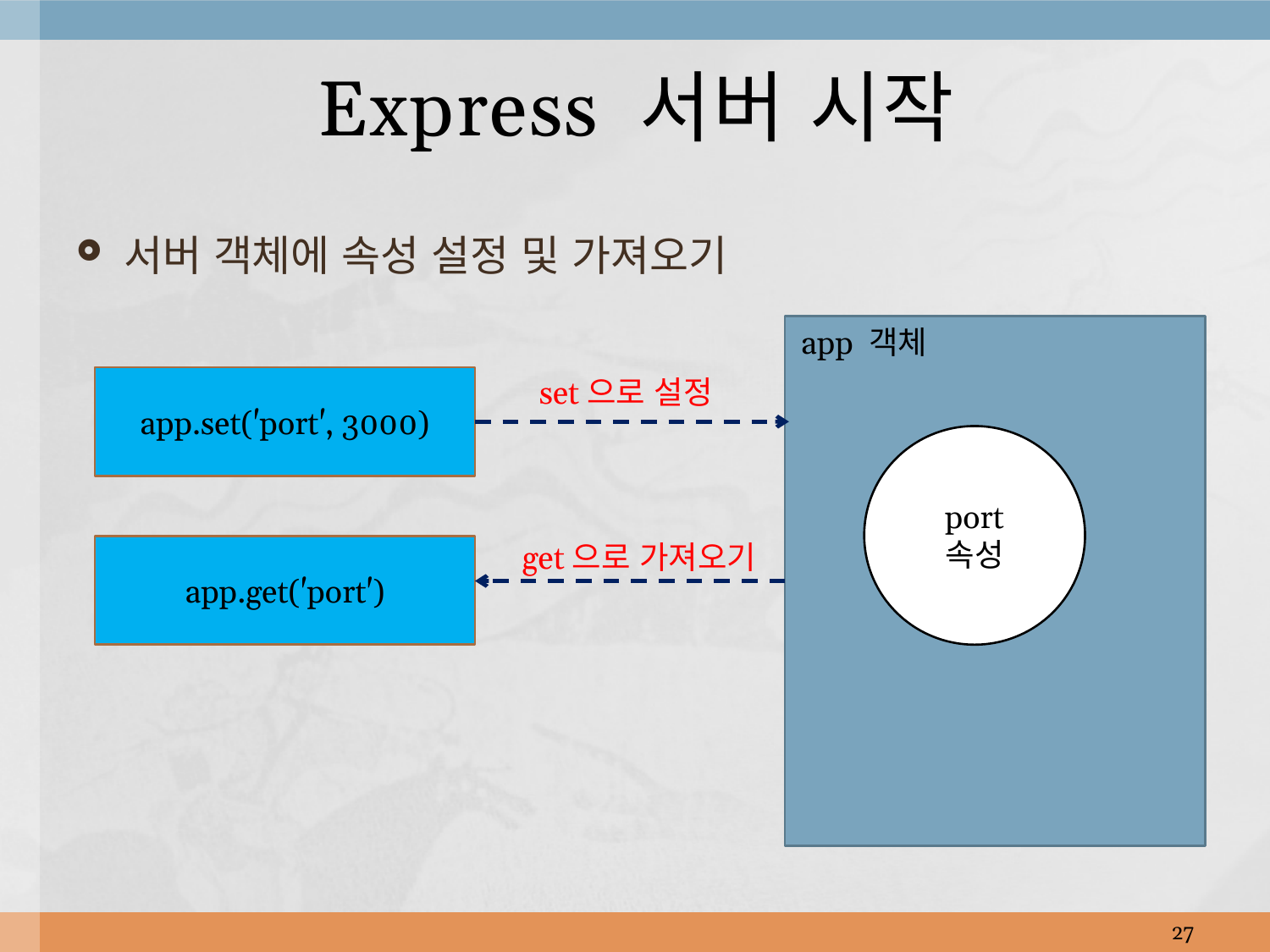

# Express 서버 시작
서버 객체에 속성 설정 및 가져오기

app 객체
set으로 설정
app.set('port', 3000)
port 속성
get으로 가져오기
app.get('port')
27